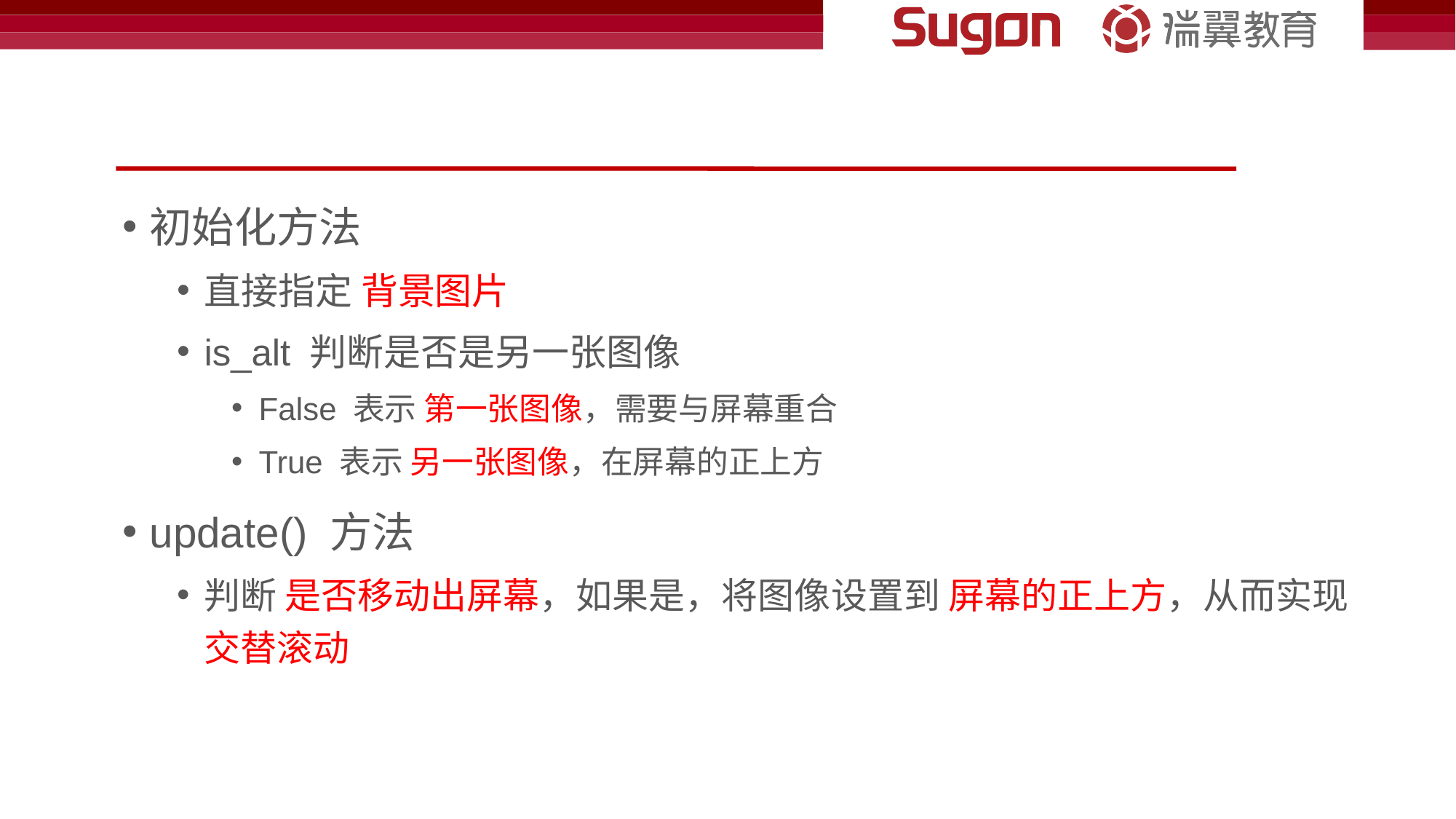

#
初始化方法
直接指定 背景图片
is_alt 判断是否是另一张图像
False 表示 第一张图像，需要与屏幕重合
True 表示 另一张图像，在屏幕的正上方
update() 方法
判断 是否移动出屏幕，如果是，将图像设置到 屏幕的正上方，从而实现 交替滚动